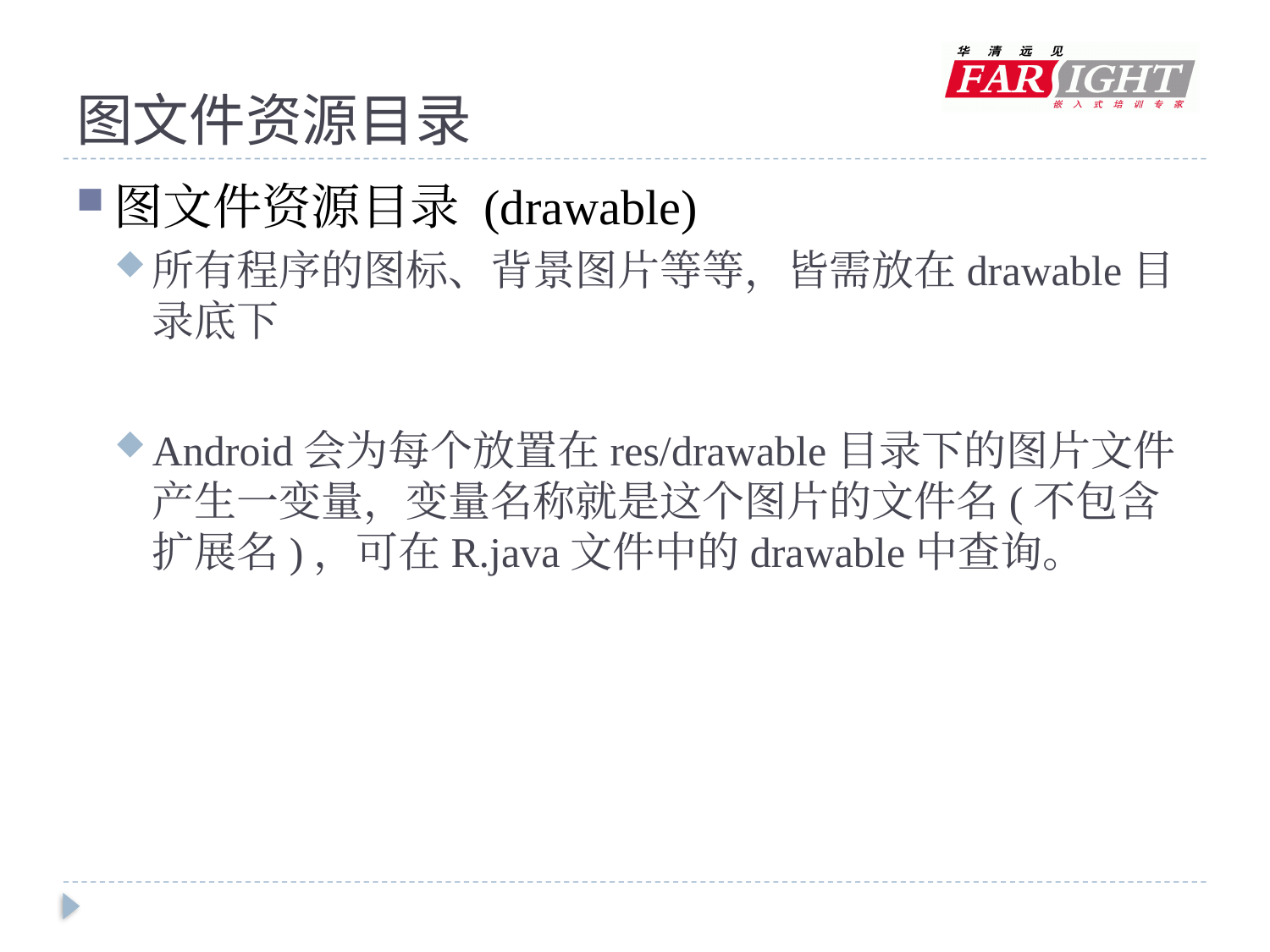

# 图文件资源目录
图文件资源目录 (drawable)
所有程序的图标、背景图片等等，皆需放在drawable目录底下

Android会为每个放置在res/drawable目录下的图片文件产生一变量，变量名称就是这个图片的文件名(不包含扩展名)，可在R.java文件中的drawable中查询。